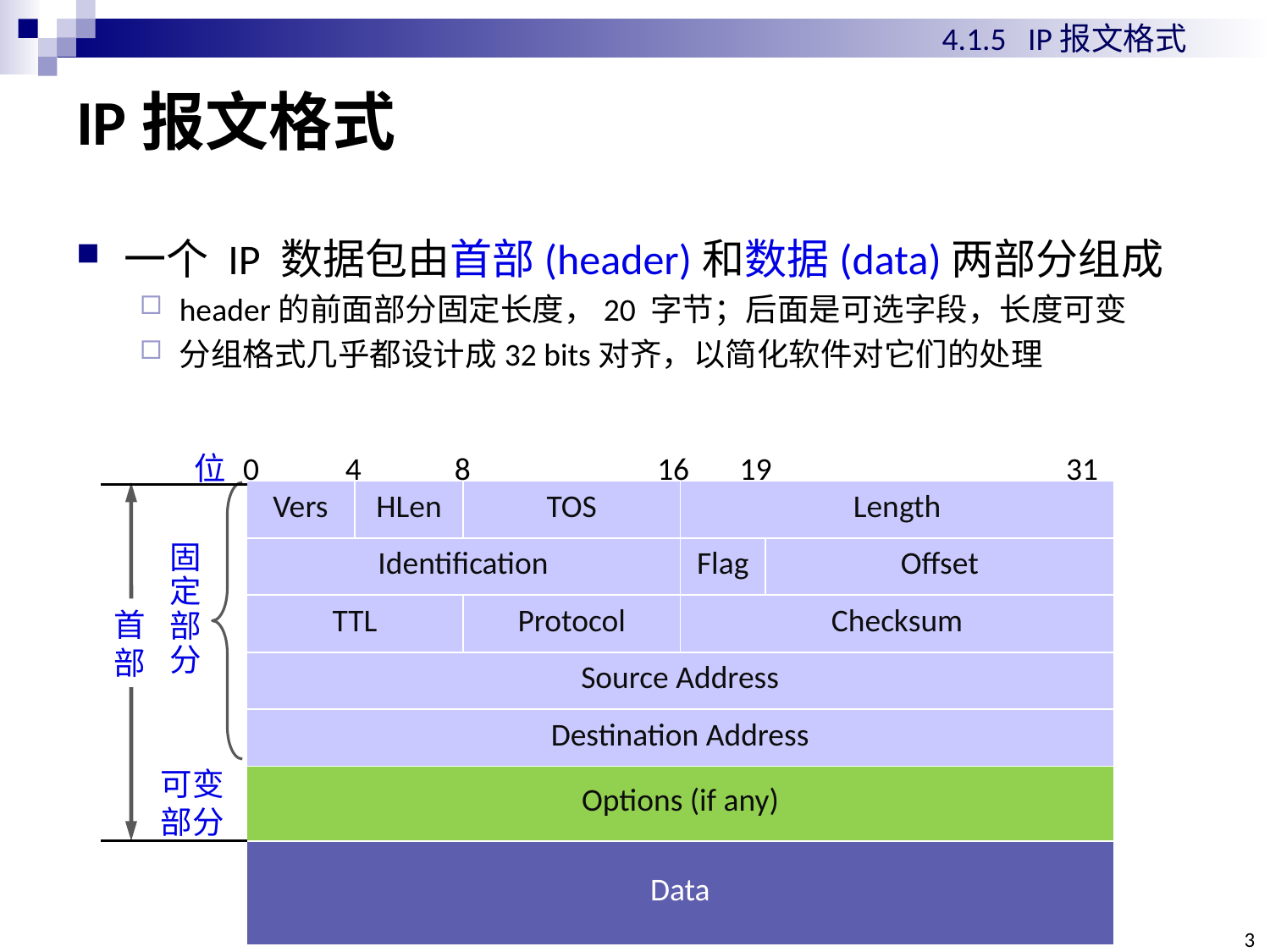

4.1.5   IP报文格式
# IP报文格式
一个 IP 数据包由首部(header)和数据(data)两部分组成
header的前面部分固定长度，20 字节；后面是可选字段，长度可变
分组格式几乎都设计成32 bits对齐，以简化软件对它们的处理
位
0            4             8                          16       19                                         31
| Vers | HLen | TOS | Length |  |
| --- | --- | --- | --- | --- |
| Identification |  |  | Flag | Offset |
| TTL |  | Protocol | Checksum |  |
| Source Address |  |  |  |  |
| Destination Address |  |  |  |  |
| Options (if any) |  |  |  |  |
| Data |  |  |  |  |

首
部
固
定
部
分
可变
部分
3